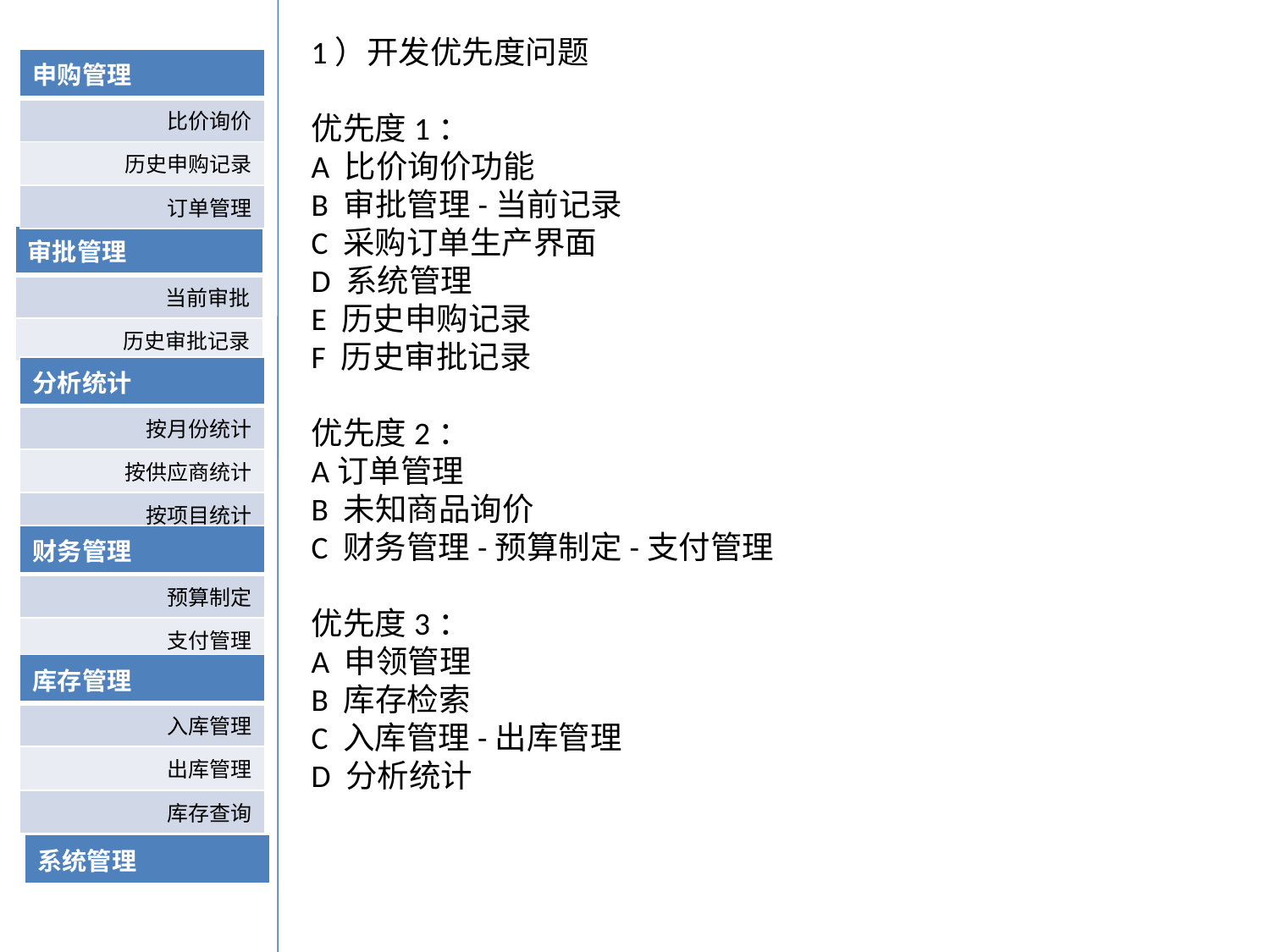

1）开发优先度问题

优先度1：
A 比价询价功能
B 审批管理-当前记录
C 采购订单生产界面
D 系统管理
E 历史申购记录
F 历史审批记录

优先度2：
A订单管理
B 未知商品询价
C 财务管理-预算制定-支付管理

优先度3：
A 申领管理
B 库存检索
C 入库管理-出库管理
D 分析统计
| 申购管理 |
| --- |
| 比价询价 |
| 历史申购记录 |
| 订单管理 |
| 审批管理 |
| --- |
| 当前审批 |
| 历史审批记录 |
| 分析统计 |
| --- |
| 按月份统计 |
| 按供应商统计 |
| 按项目统计 |
| 财务管理 |
| --- |
| 预算制定 |
| 支付管理 |
| 库存管理 |
| --- |
| 入库管理 |
| 出库管理 |
| 库存查询 |
| 系统管理 |
| --- |